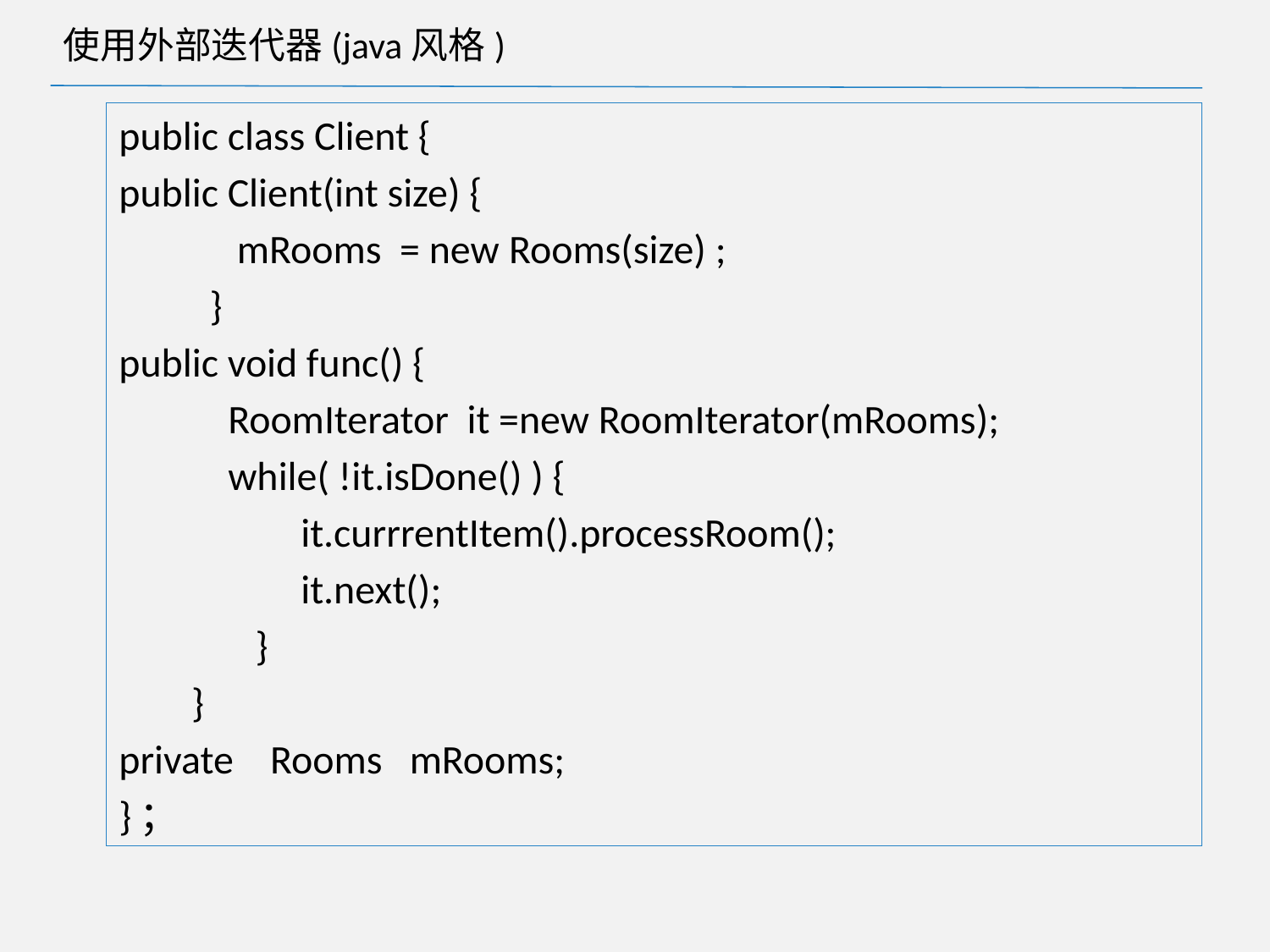

# 使用外部迭代器(java风格)
public class Client {
public Client(int size) {
             mRooms  = new Rooms(size) ;
          }
public void func() {
            RoomIterator  it =new RoomIterator(mRooms);
            while( !it.isDone() ) {
                    it.currrentItem().processRoom();
                    it.next();
               }
        }
private    Rooms   mRooms;
}；